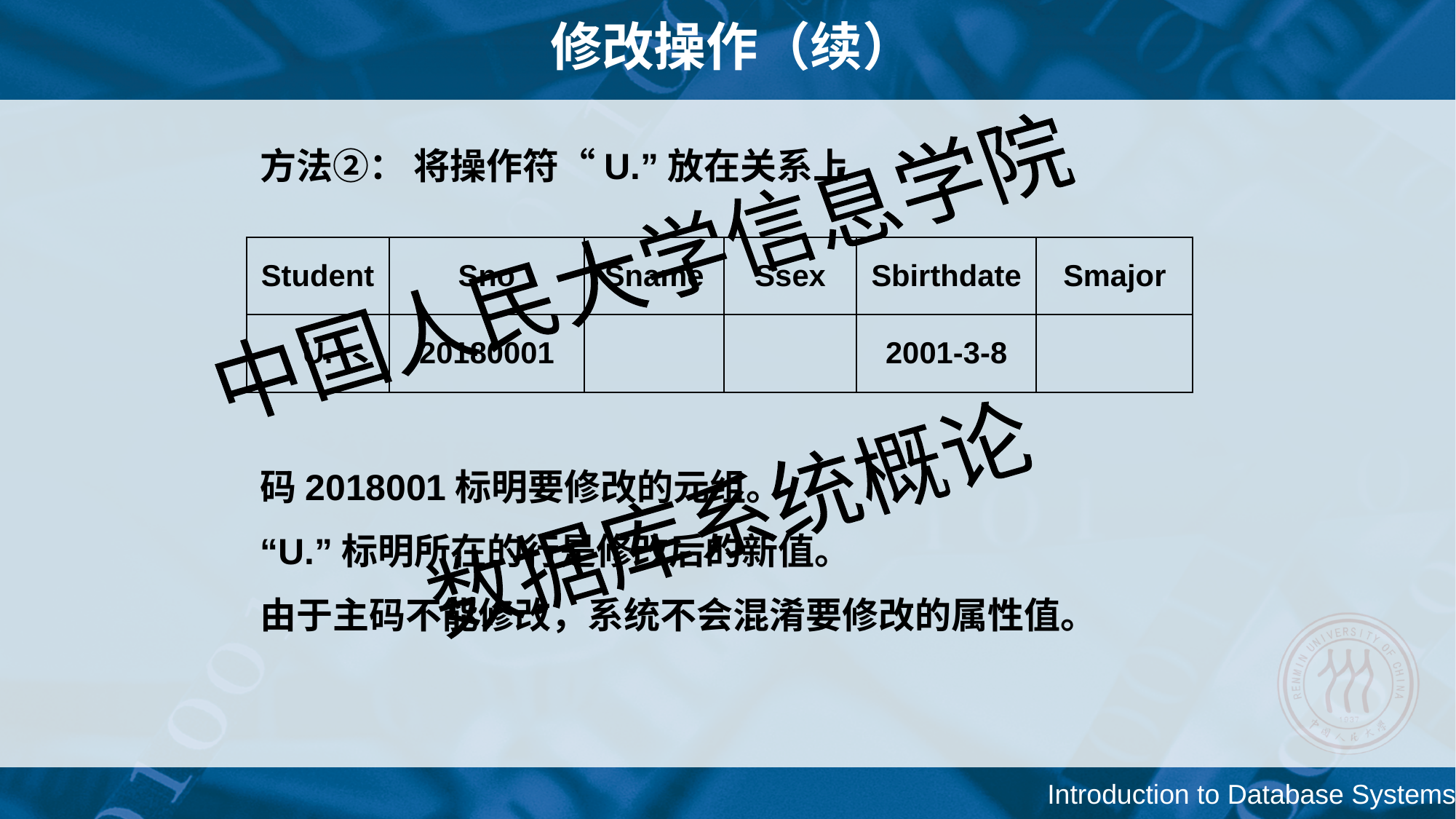

# 修改操作（续）
方法②： 将操作符“U.”放在关系上

码2018001标明要修改的元组。
“U.”标明所在的行是修改后的新值。
由于主码不能修改，系统不会混淆要修改的属性值。

| Student | Sno | Sname | Ssex | Sbirthdate | Smajor |
| --- | --- | --- | --- | --- | --- |
| U. | 20180001 |  |  | 2001-3-8 |  |